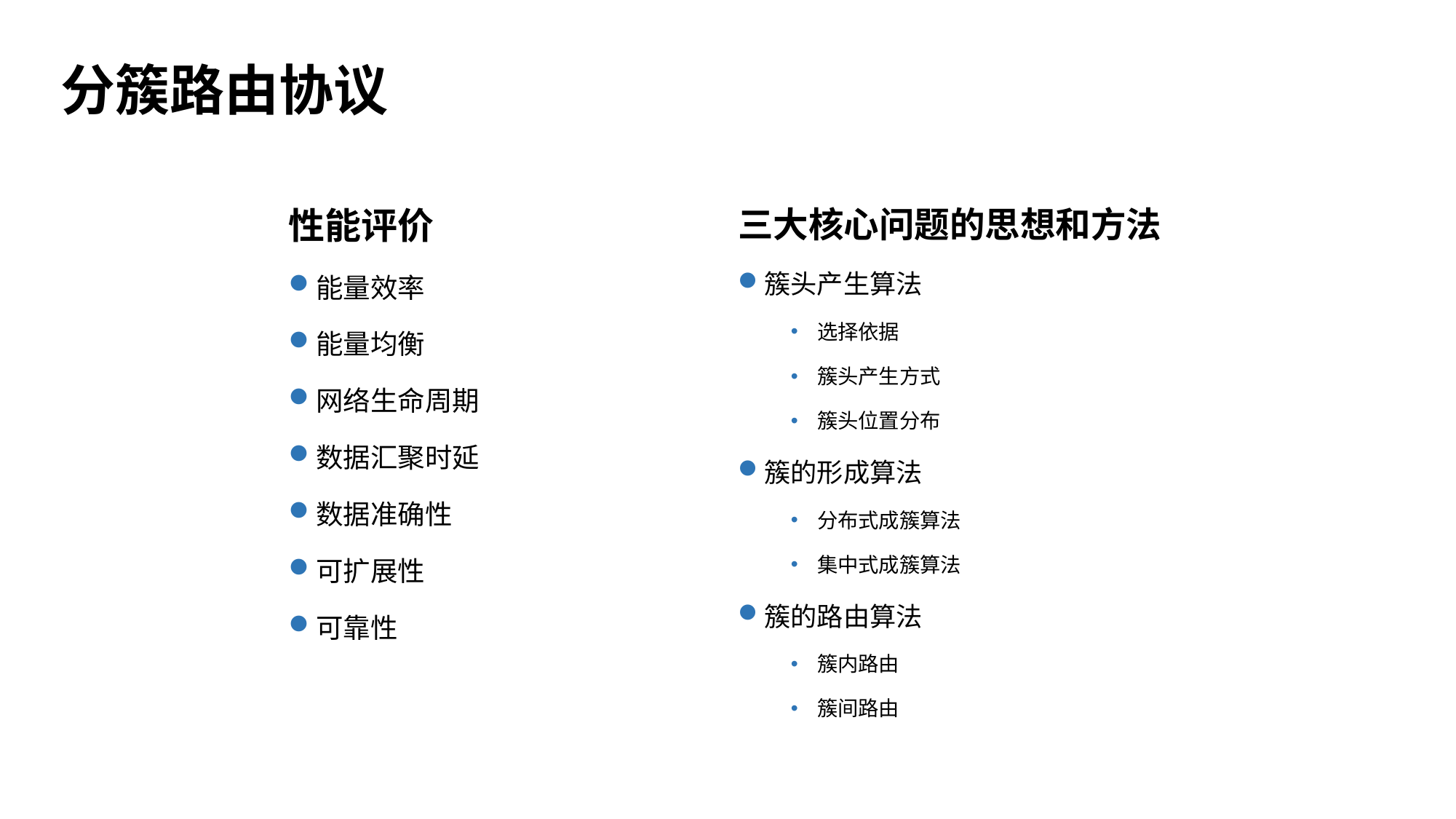

分簇路由协议
性能评价
能量效率
能量均衡
网络生命周期
数据汇聚时延
数据准确性
可扩展性
可靠性
三大核心问题的思想和方法
簇头产生算法
选择依据
簇头产生方式
簇头位置分布
簇的形成算法
分布式成簇算法
集中式成簇算法
簇的路由算法
簇内路由
簇间路由